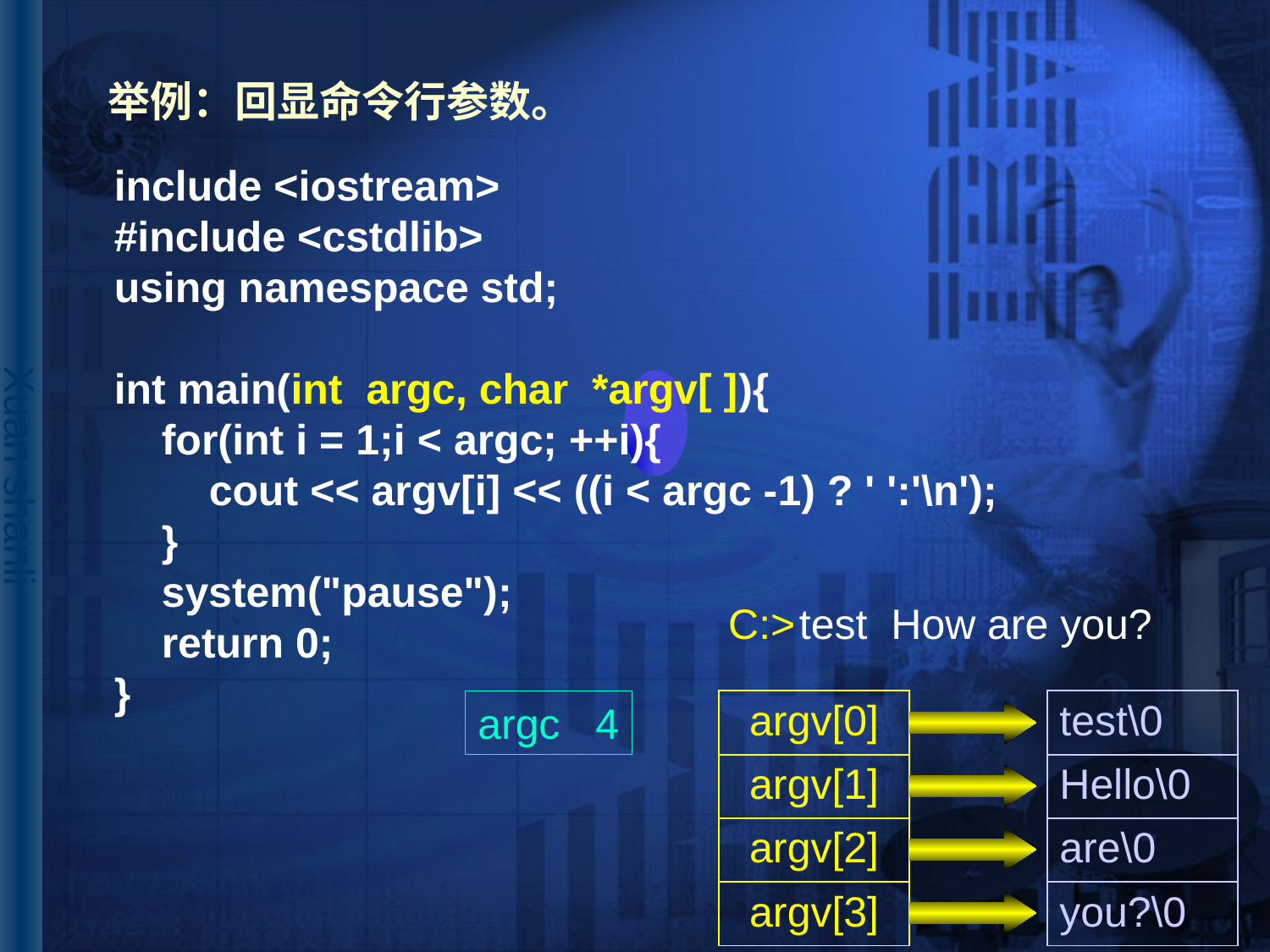

# 举例：回显命令行参数。
include <iostream>
#include <cstdlib>
using namespace std;

int main(int  argc, char  *argv[ ]){
    for(int i = 1;i < argc; ++i){
        cout << argv[i] << ((i < argc -1) ? ' ':'\n');
    }
    system("pause");
    return 0;
}
C:>
test  How are you?
argc   4
| argv[0] |
| --- |
| argv[1] |
| argv[2] |
| argv[3] |
| test\0 |
| --- |
| Hello\0 |
| are\0 |
| you?\0 |